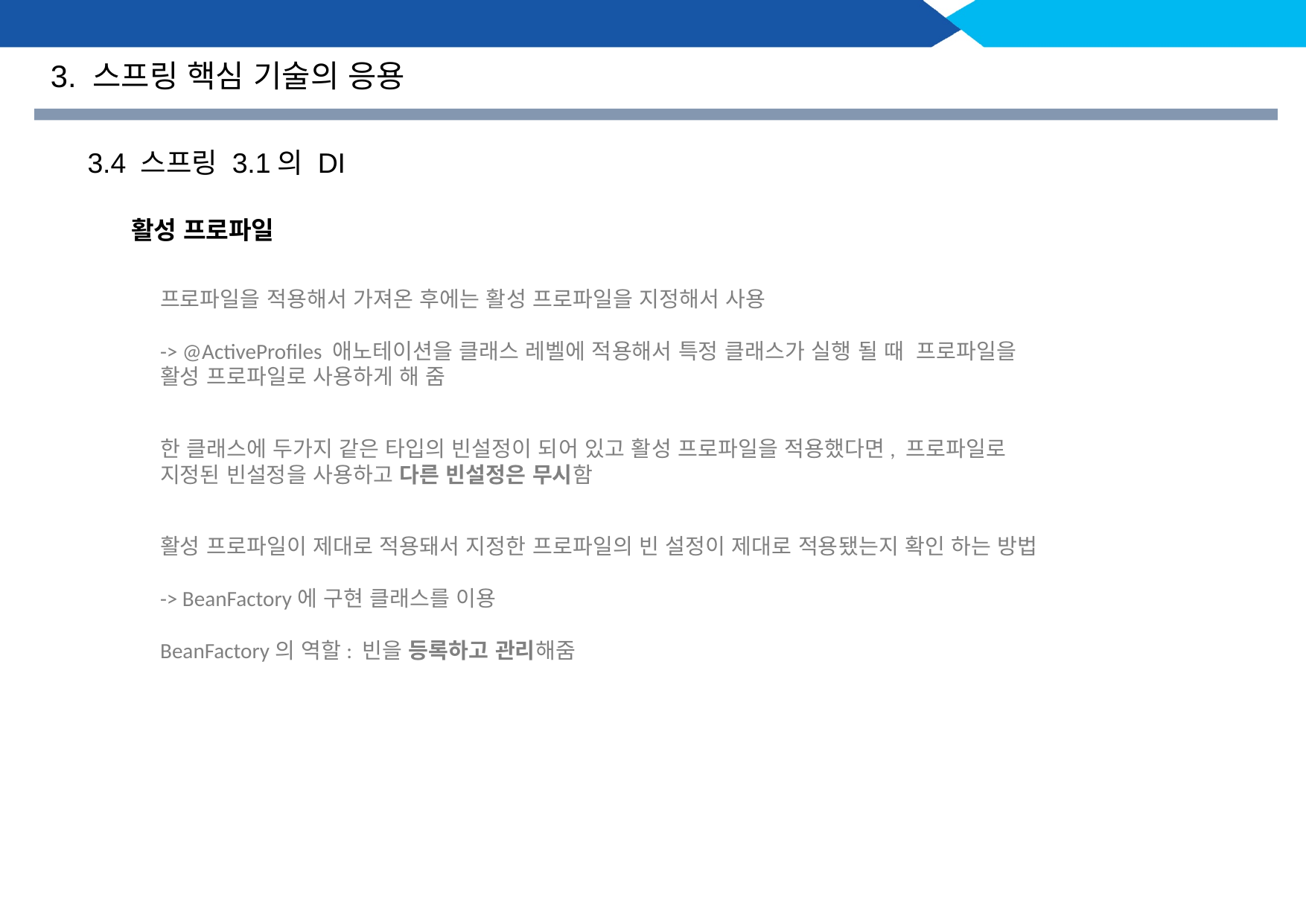

3. 스프링 핵심 기술의 응용
3.4 스프링 3.1의 DI
활성 프로파일
프로파일을 적용해서 가져온 후에는 활성 프로파일을 지정해서 사용

-> @ActiveProfiles 애노테이션을 클래스 레벨에 적용해서 특정 클래스가 실행 될 때  프로파일을 활성 프로파일로 사용하게 해 줌
한 클래스에 두가지 같은 타입의 빈설정이 되어 있고 활성 프로파일을 적용했다면, 프로파일로 지정된 빈설정을 사용하고 다른 빈설정은 무시함
활성 프로파일이 제대로 적용돼서 지정한 프로파일의 빈 설정이 제대로 적용됐는지 확인 하는 방법

-> BeanFactory에 구현 클래스를 이용

BeanFactory의 역할: 빈을 등록하고 관리해줌